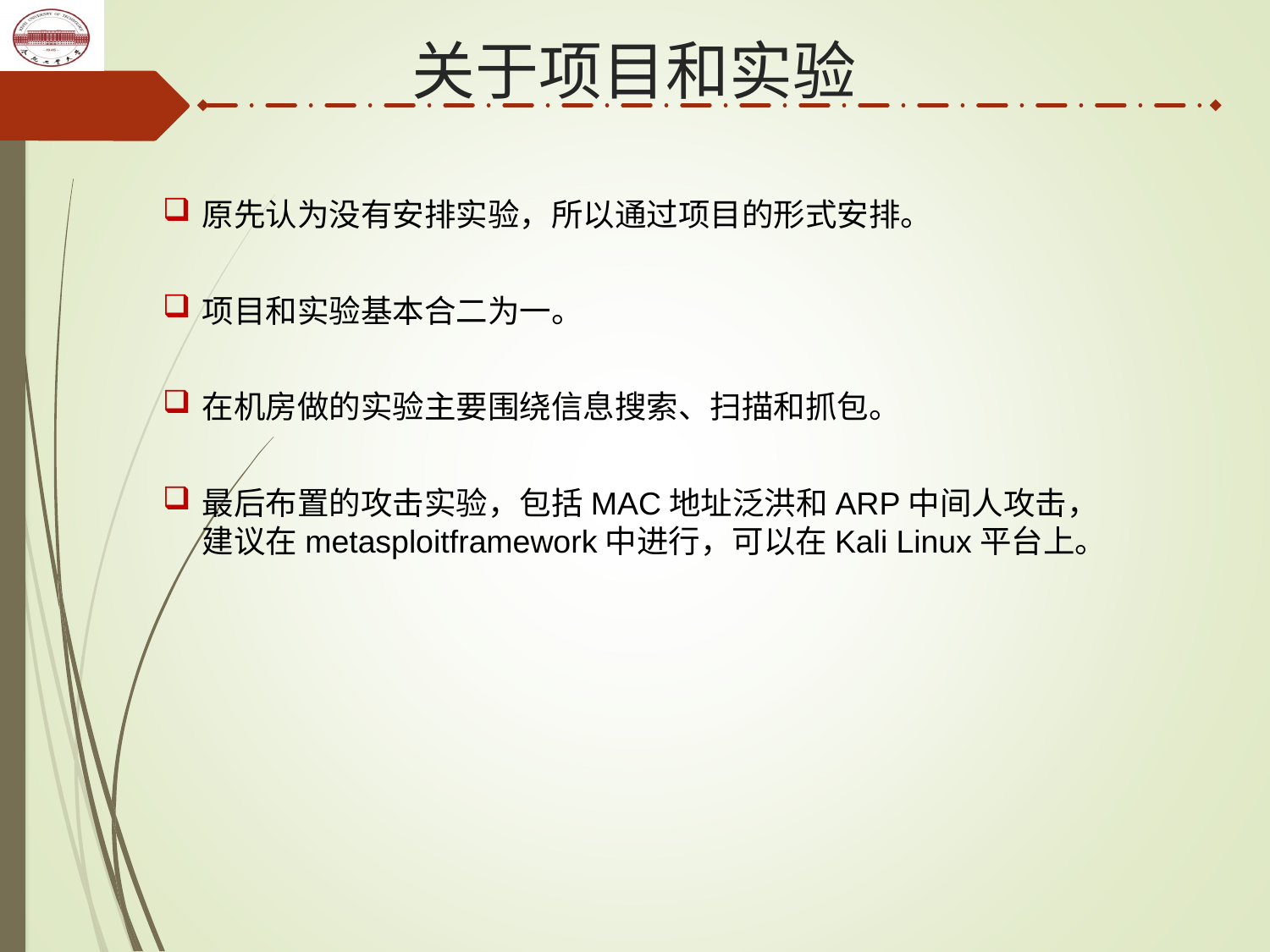

# 关于项目和实验
原先认为没有安排实验，所以通过项目的形式安排。
项目和实验基本合二为一。
在机房做的实验主要围绕信息搜索、扫描和抓包。
最后布置的攻击实验，包括MAC地址泛洪和ARP中间人攻击，建议在metasploitframework中进行，可以在Kali Linux平台上。